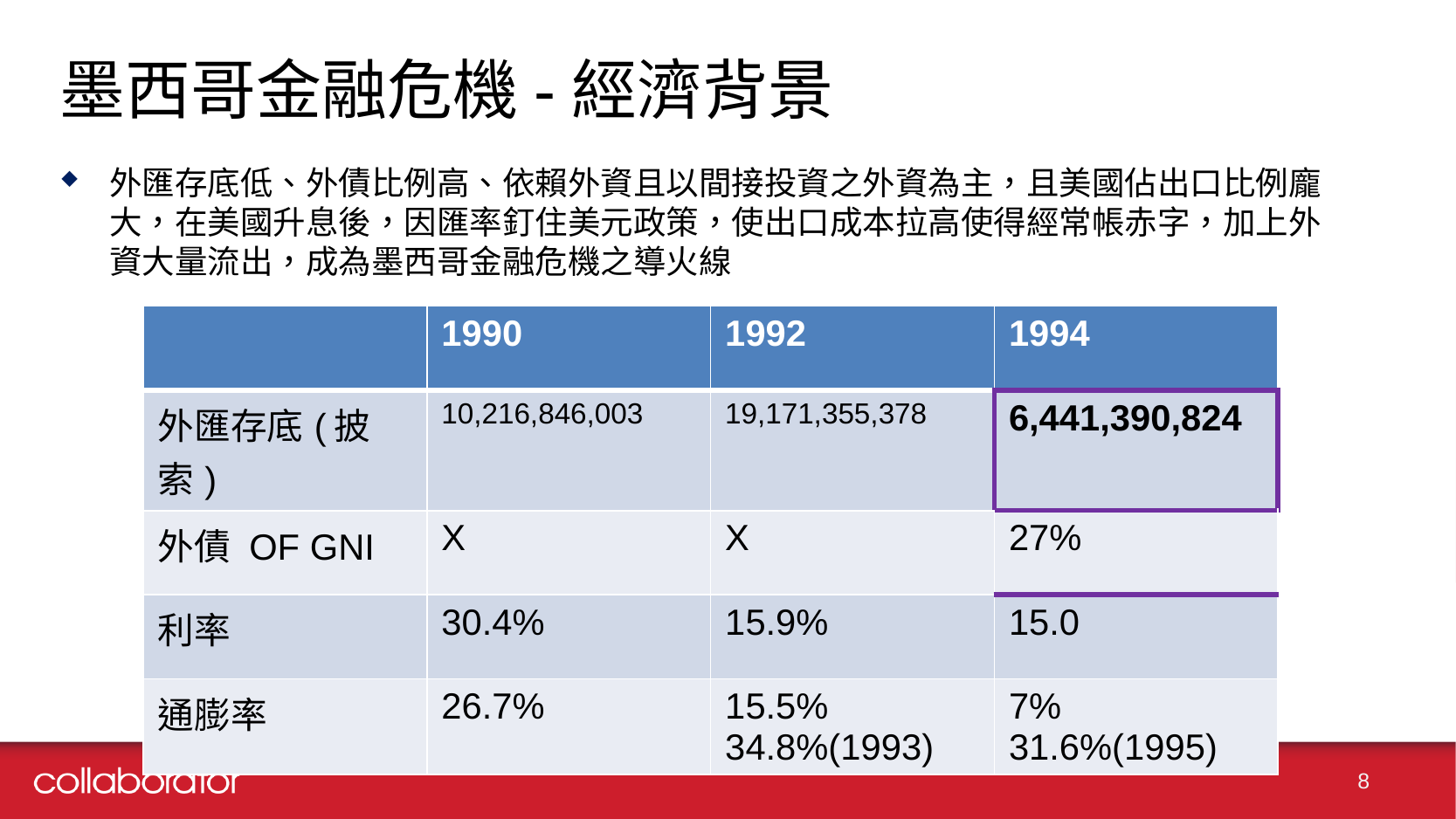

# 墨西哥金融危機-經濟背景
外匯存底低、外債比例高、依賴外資且以間接投資之外資為主，且美國佔出口比例龐大，在美國升息後，因匯率釘住美元政策，使出口成本拉高使得經常帳赤字，加上外資大量流出，成為墨西哥金融危機之導火線
|  | 1990 | 1992 | 1994 |
| --- | --- | --- | --- |
| 外匯存底(披索) | 10,216,846,003 | 19,171,355,378 | 6,441,390,824 |
| 外債 OF GNI | X | X | 27% |
| 利率 | 30.4% | 15.9% | 15.0 |
| 通膨率 | 26.7% | 15.5% 34.8%(1993) | 7% 31.6%(1995) |
8